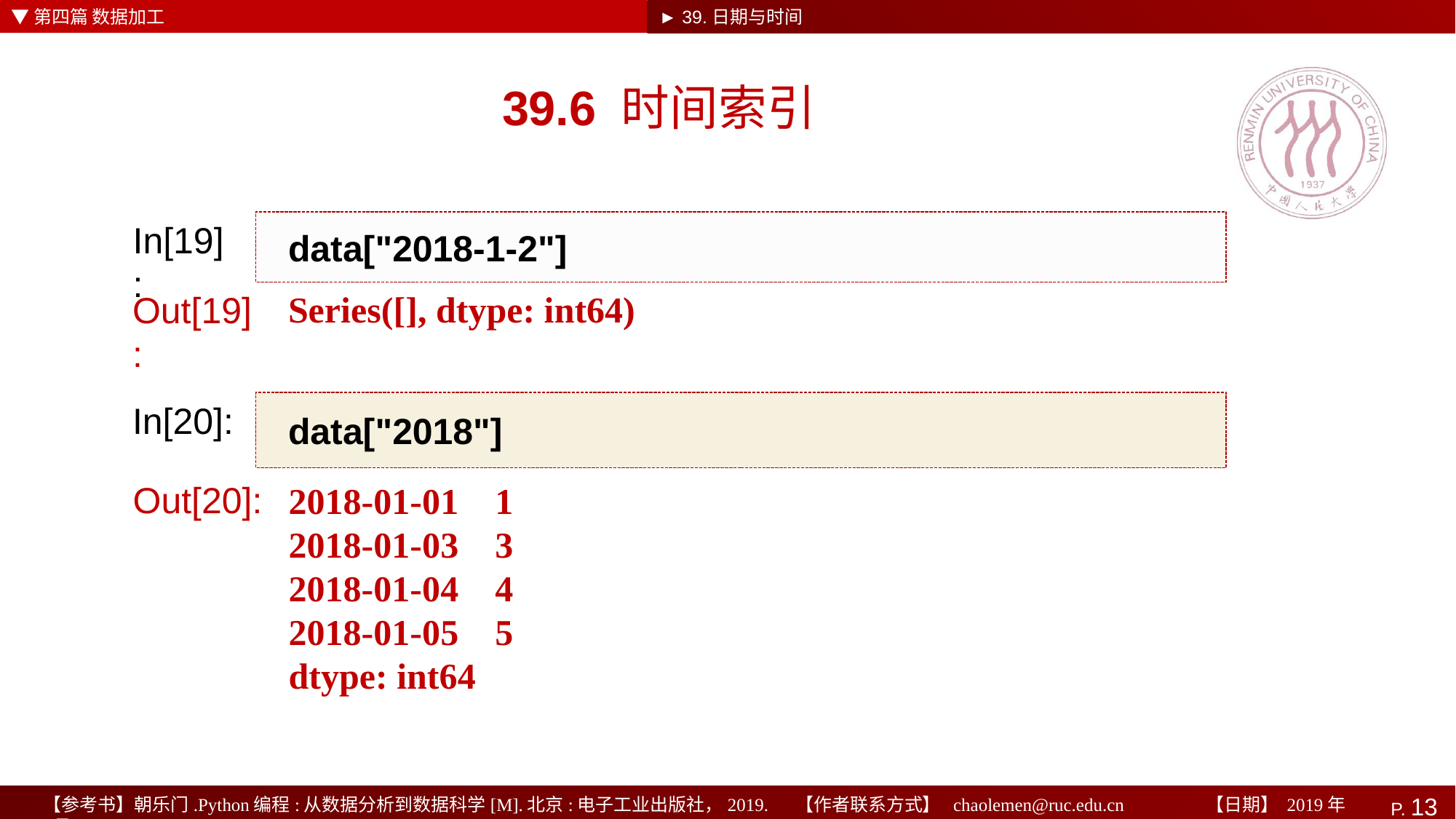

▼第四篇 数据加工
► 39.日期与时间
# 39.6 时间索引
In[19]:
data["2018-1-2"]
Series([], dtype: int64)
Out[19]:

In[20]:
data["2018"]
2018-01-01    1
2018-01-03    3
2018-01-04    4
2018-01-05    5
dtype: int64
Out[20]: